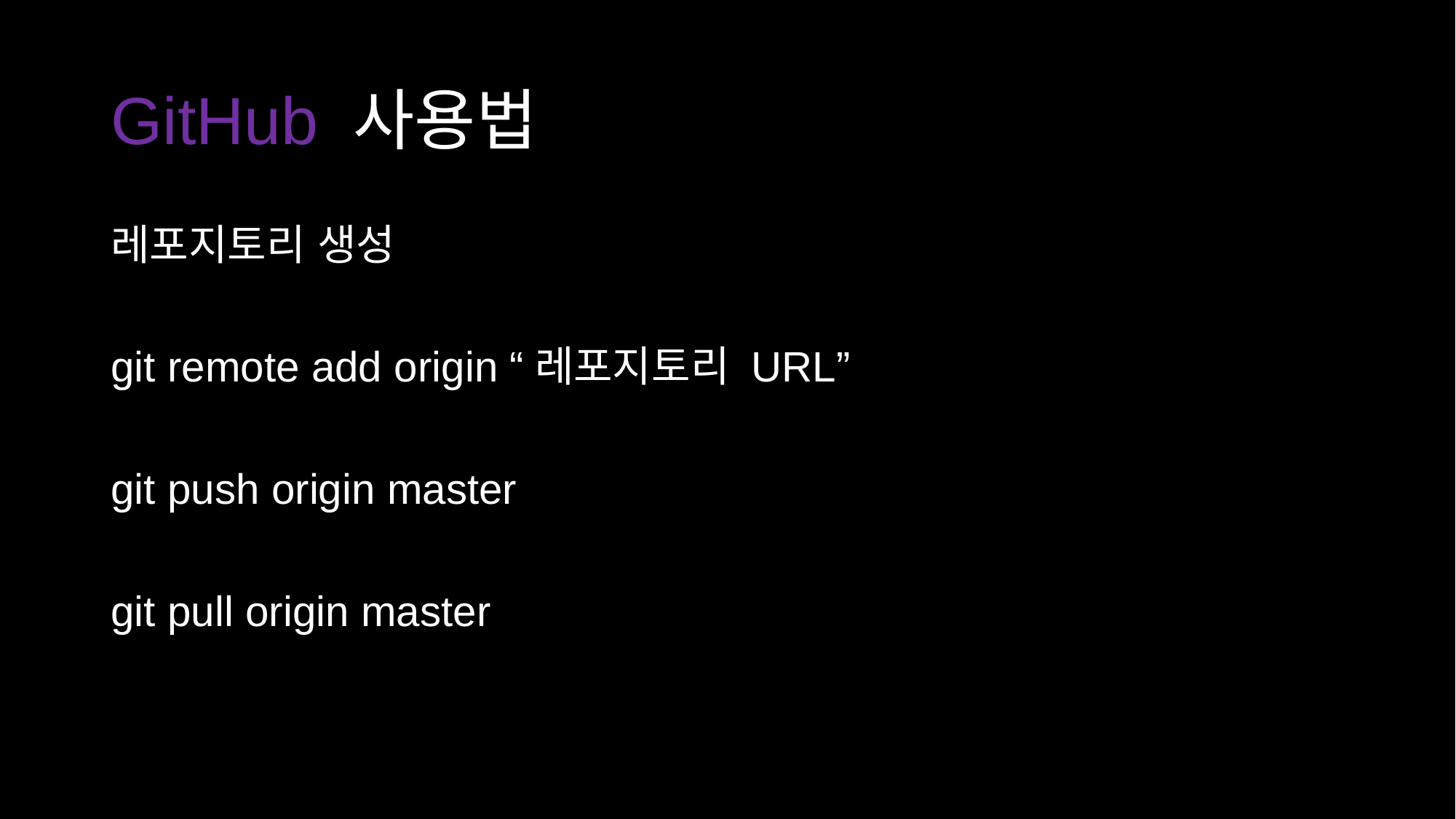

# GitHub 사용법
레포지토리 생성

git remote add origin “레포지토리 URL”

git push origin master

git pull origin master